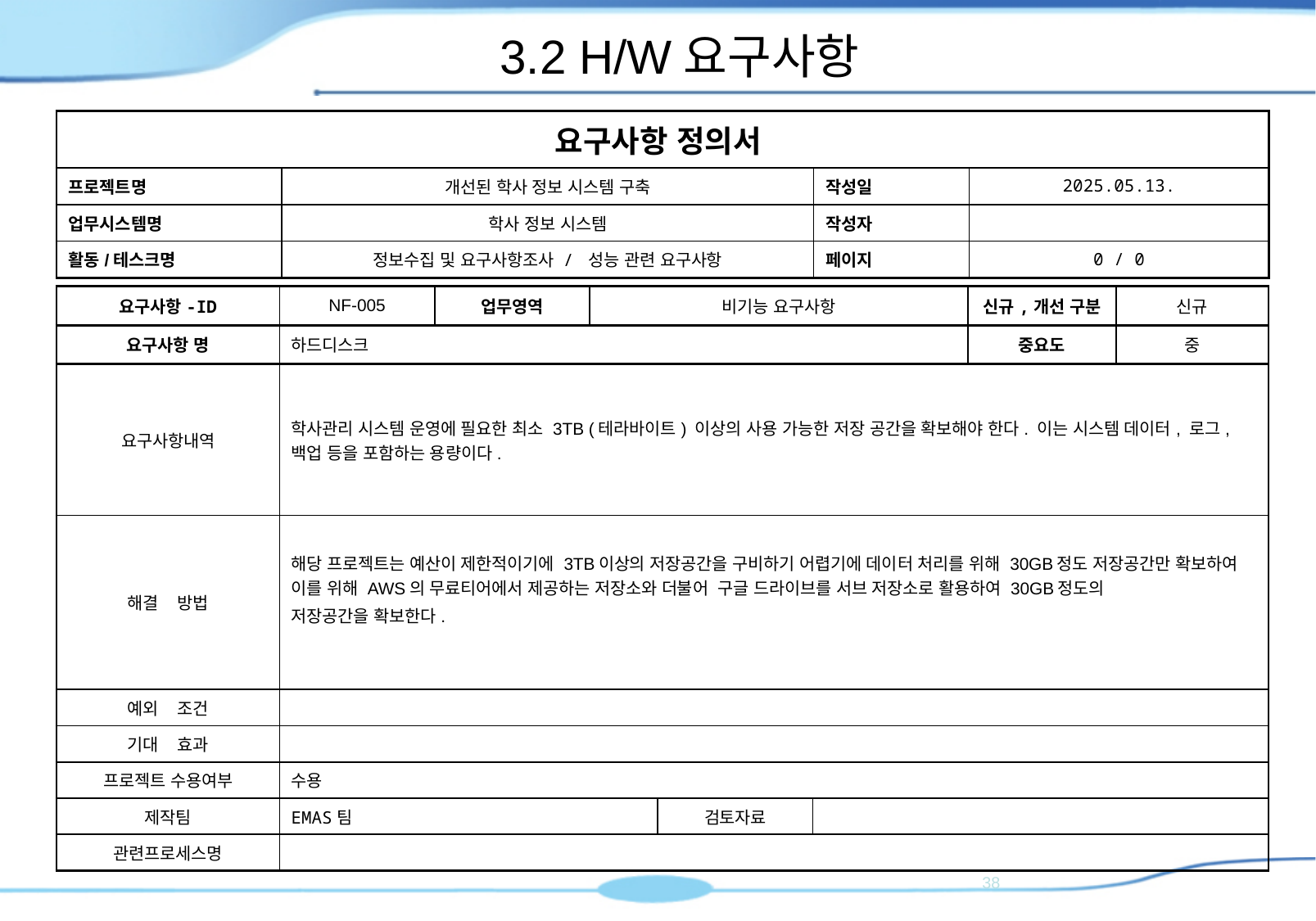

# 3.2 H/W요구사항
| 요구사항 정의서 |  |  |  |
| --- | --- | --- | --- |
| 프로젝트명 | 개선된 학사 정보 시스템 구축 | 작성일 | 2025.05.13. |
| 업무시스템명 | 학사 정보 시스템 | 작성자 |  |
| 활동/테스크명 | 정보수집 및 요구사항조사 / 성능 관련 요구사항 | 페이지 | 0 / 0 |
| 요구사항-ID | NF-005 | 업무영역 | 비기능 요구사항 |  |  | 신규,개선 구분 | 신규 |
| --- | --- | --- | --- | --- | --- | --- | --- |
| 요구사항 명 | 하드디스크 |  |  |  |  | 중요도 | 중 |
| 요구사항내역 | 학사관리 시스템 운영에 필요한 최소 3TB (테라바이트) 이상의 사용 가능한 저장 공간을 확보해야 한다. 이는 시스템 데이터, 로그, 백업 등을 포함하는 용량이다. |  |  |  |  |  |  |
| 해결 방법 | 해당 프로젝트는 예산이 제한적이기에 3TB이상의 저장공간을 구비하기 어렵기에 데이터 처리를 위해 30GB정도 저장공간만 확보하여 이를 위해 AWS의 무료티어에서 제공하는 저장소와 더불어 구글 드라이브를 서브 저장소로 활용하여 30GB정도의 저장공간을 확보한다. |  |  |  |  |  |  |
| 예외 조건 |  |  |  |  |  |  |  |
| 기대 효과 |  |  |  |  |  |  |  |
| 프로젝트 수용여부 | 수용 |  |  |  |  |  |  |
| 제작팀 | EMAS팀 |  |  | 검토자료 |  |  |  |
| 관련프로세스명 |  |  |  |  |  |  |  |
38